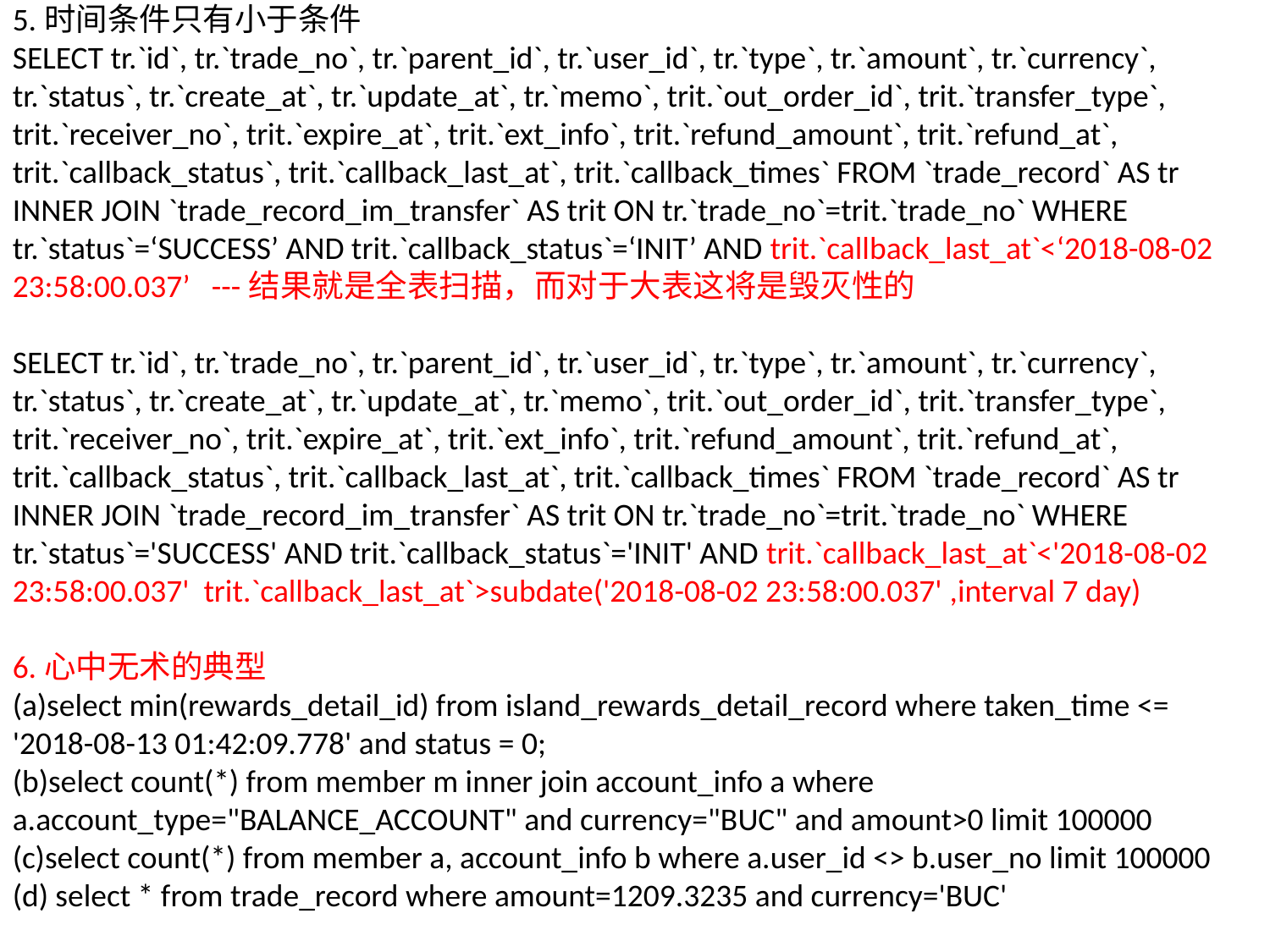

5.时间条件只有小于条件
SELECT tr.`id`, tr.`trade_no`, tr.`parent_id`, tr.`user_id`, tr.`type`, tr.`amount`, tr.`currency`, tr.`status`, tr.`create_at`, tr.`update_at`, tr.`memo`, trit.`out_order_id`, trit.`transfer_type`, trit.`receiver_no`, trit.`expire_at`, trit.`ext_info`, trit.`refund_amount`, trit.`refund_at`, trit.`callback_status`, trit.`callback_last_at`, trit.`callback_times` FROM `trade_record` AS tr INNER JOIN `trade_record_im_transfer` AS trit ON tr.`trade_no`=trit.`trade_no` WHERE tr.`status`=‘SUCCESS’ AND trit.`callback_status`=‘INIT’ AND trit.`callback_last_at`<‘2018-08-02 23:58:00.037’   ---结果就是全表扫描，而对于大表这将是毁灭性的

SELECT tr.`id`, tr.`trade_no`, tr.`parent_id`, tr.`user_id`, tr.`type`, tr.`amount`, tr.`currency`, tr.`status`, tr.`create_at`, tr.`update_at`, tr.`memo`, trit.`out_order_id`, trit.`transfer_type`, trit.`receiver_no`, trit.`expire_at`, trit.`ext_info`, trit.`refund_amount`, trit.`refund_at`, trit.`callback_status`, trit.`callback_last_at`, trit.`callback_times` FROM `trade_record` AS tr INNER JOIN `trade_record_im_transfer` AS trit ON tr.`trade_no`=trit.`trade_no` WHERE tr.`status`='SUCCESS' AND trit.`callback_status`='INIT' AND trit.`callback_last_at`<'2018-08-02 23:58:00.037'  trit.`callback_last_at`>subdate('2018-08-02 23:58:00.037' ,interval 7 day)

6.心中无术的典型
(a)select min(rewards_detail_id) from island_rewards_detail_record where taken_time <= '2018-08-13 01:42:09.778' and status = 0;
(b)select count(*) from member m inner join account_info a where a.account_type="BALANCE_ACCOUNT" and currency="BUC" and amount>0 limit 100000
(c)select count(*) from member a, account_info b where a.user_id <> b.user_no limit 100000
(d) select * from trade_record where amount=1209.3235 and currency='BUC'